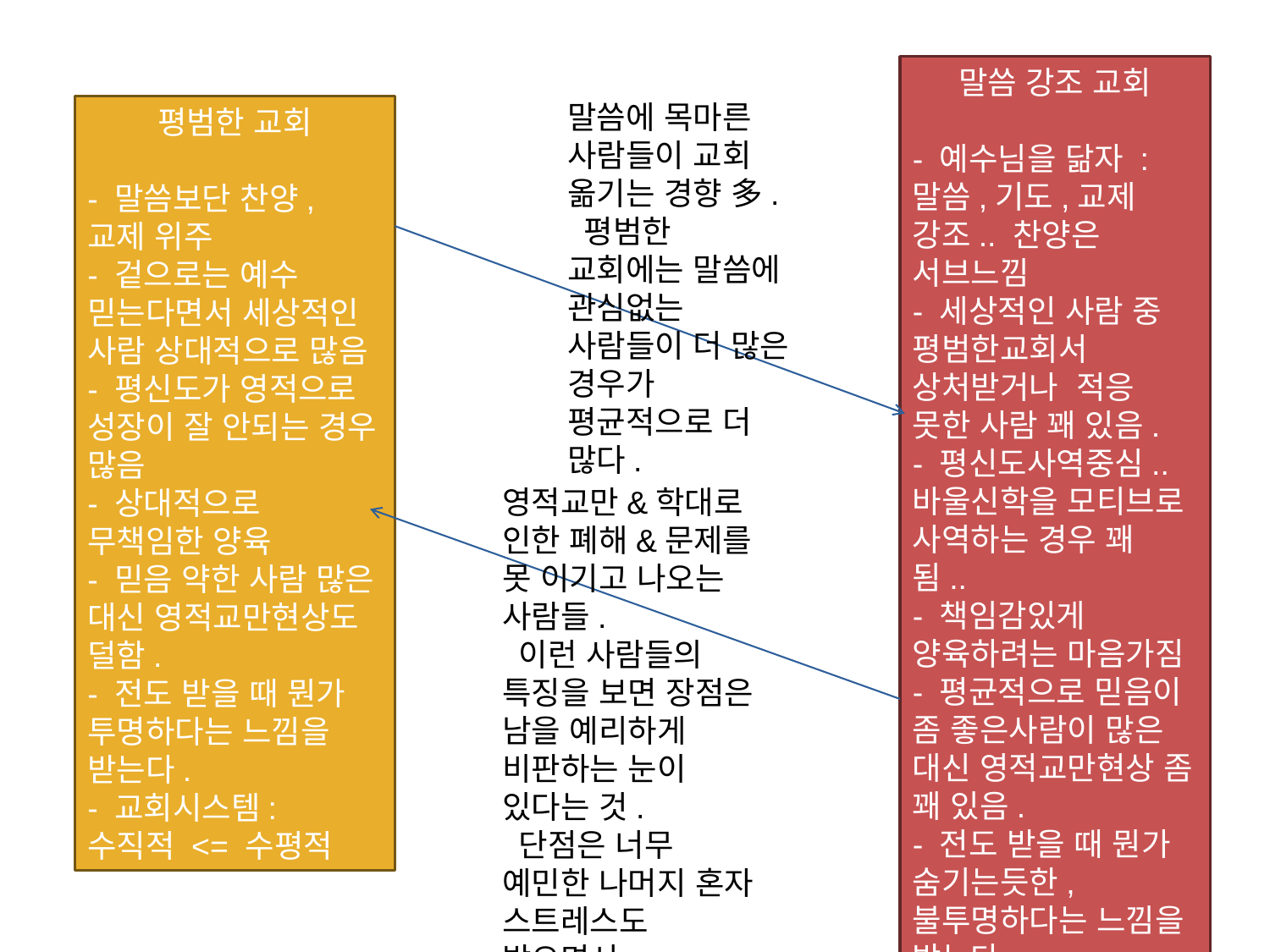

말씀 강조 교회

- 예수님을 닮자 : 말씀,기도,교제 강조.. 찬양은 서브느낌
- 세상적인 사람 중 평범한교회서  상처받거나  적응 못한 사람 꽤 있음.
- 평신도사역중심.. 바울신학을 모티브로 사역하는 경우 꽤 됨..
- 책임감있게 양육하려는 마음가짐
- 평균적으로 믿음이 좀 좋은사람이 많은 대신 영적교만현상 좀 꽤 있음.
- 전도 받을 때 뭔가 숨기는듯한, 불투명하다는 느낌을 받는다.
- 교회시스템
수직적 >= 수평적
말씀에 목마른 사람들이 교회 옮기는 경향 多.
 평범한 교회에는 말씀에 관심없는 사람들이 더 많은 경우가 평균적으로 더 많다.
평범한 교회

- 말씀보단 찬양, 교제 위주
- 겉으로는 예수 믿는다면서 세상적인 사람 상대적으로 많음
- 평신도가 영적으로 성장이 잘 안되는 경우 많음
- 상대적으로 무책임한 양육
- 믿음 약한 사람 많은 대신 영적교만현상도 덜함.
- 전도 받을 때 뭔가 투명하다는 느낌을 받는다.
- 교회시스템:
수직적 <= 수평적
영적교만&학대로 인한 폐해&문제를 못 이기고 나오는 사람들.
 이런 사람들의 특징을 보면 장점은 남을 예리하게 비판하는 눈이 있다는 것.
 단점은 너무 예민한 나머지 혼자 스트레스도 받으면서 힘들어하는 경우    多